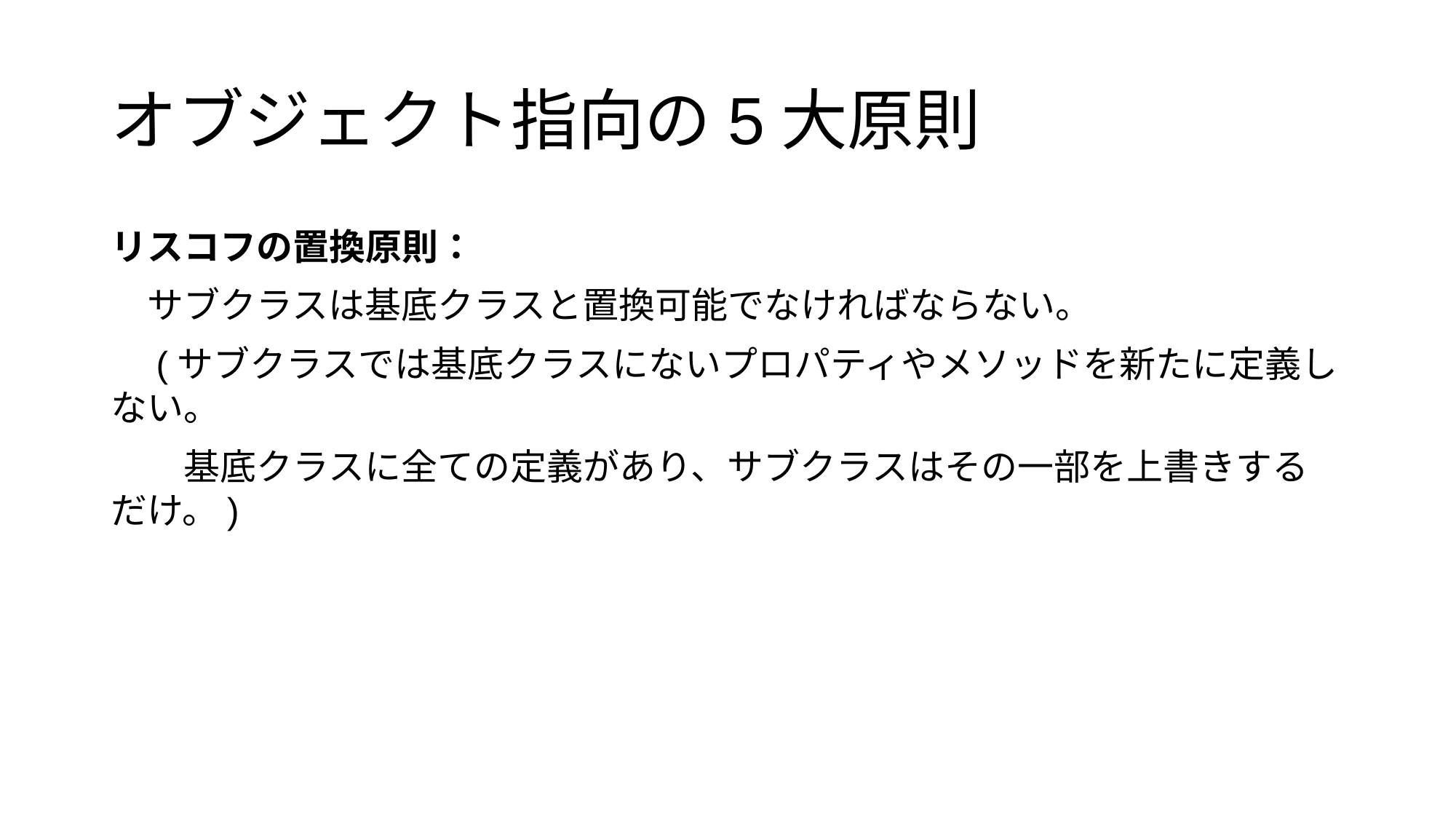

# オブジェクト指向の5大原則
リスコフの置換原則：
　サブクラスは基底クラスと置換可能でなければならない。
　(サブクラスでは基底クラスにないプロパティやメソッドを新たに定義しない。
　　基底クラスに全ての定義があり、サブクラスはその一部を上書きするだけ。)